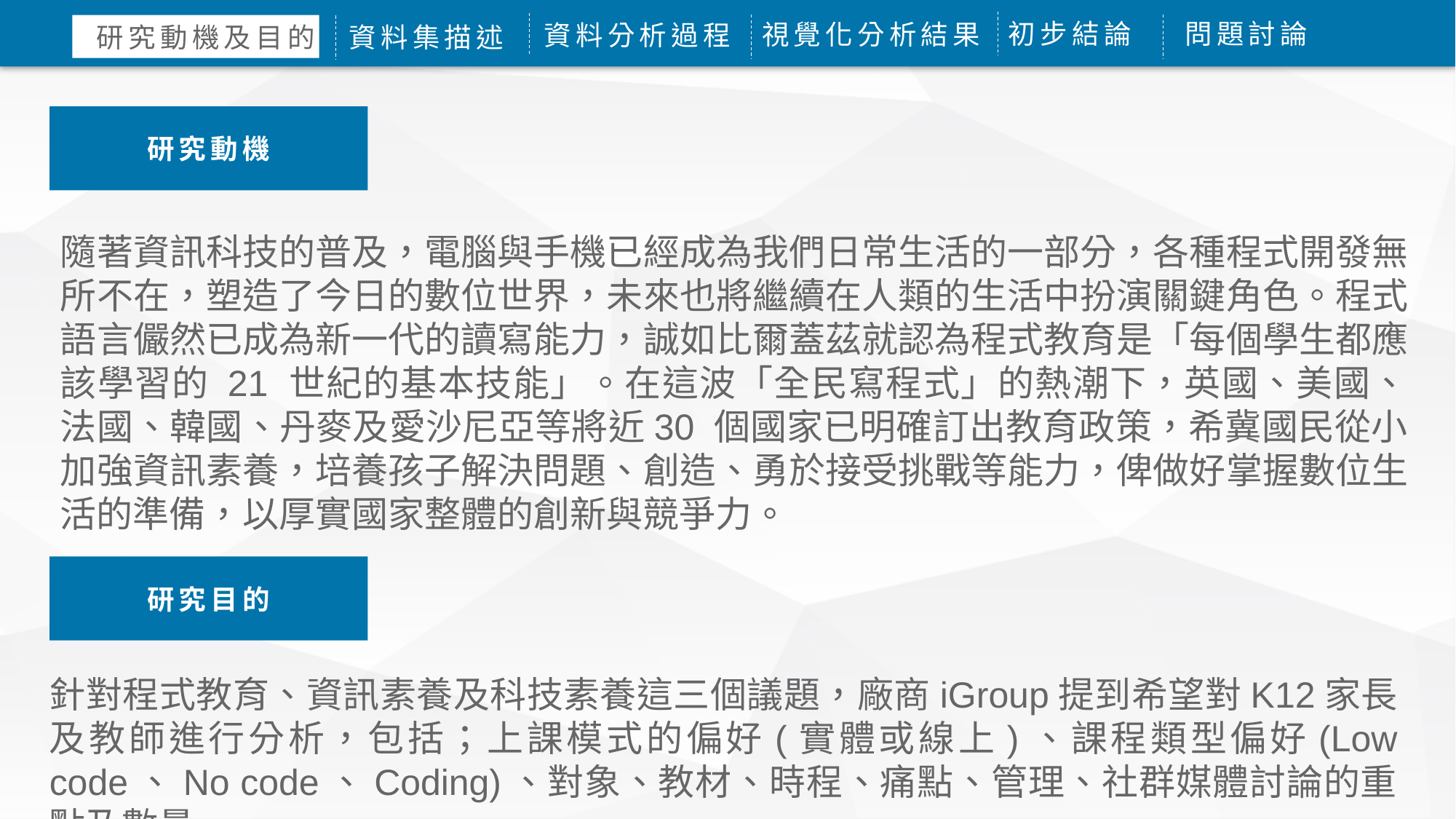

問題討論
初步結論
視覺化分析結果
資料分析過程
研究動機及目的
資料集描述

研究動機
隨著資訊科技的普及，電腦與手機已經成為我們日常生活的一部分，各種程式開發無所不在，塑造了今日的數位世界，未來也將繼續在人類的生活中扮演關鍵角色。程式語言儼然已成為新一代的讀寫能力，誠如比爾蓋茲就認為程式教育是「每個學生都應該學習的 21 世紀的基本技能」。在這波「全民寫程式」的熱潮下，英國、美國、法國、韓國、丹麥及愛沙尼亞等將近30 個國家已明確訂出教育政策，希冀國民從小加強資訊素養，培養孩子解決問題、創造、勇於接受挑戰等能力，俾做好掌握數位生活的準備，以厚實國家整體的創新與競爭力。
研究目的

針對程式教育、資訊素養及科技素養這三個議題，廠商iGroup提到希望對K12家長及教師進行分析，包括；上課模式的偏好(實體或線上)、課程類型偏好(Low code、No code、Coding)、對象、教材、時程、痛點、管理、社群媒體討論的重點及數量。